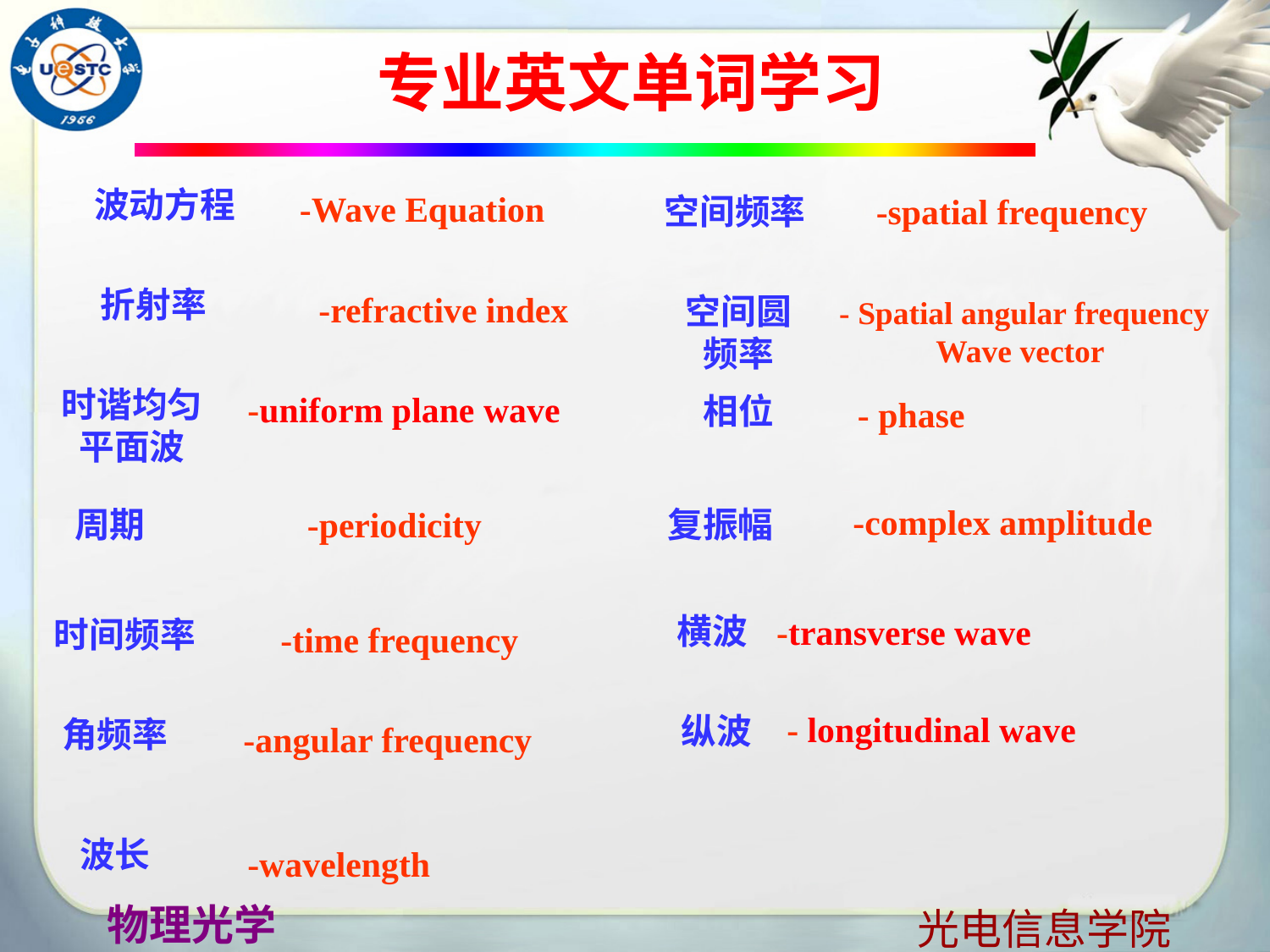

专业英文单词学习
波动方程
-Wave Equation
空间频率
-spatial frequency
-refractive index
空间圆频率
折射率
 - Spatial angular frequency
Wave vector
时谐均匀平面波
相位
-uniform plane wave
- phase
周期
-periodicity
复振幅
-complex amplitude
横波
时间频率
-time frequency
-transverse wave
- longitudinal wave
纵波
角频率
-angular frequency
波长
-wavelength